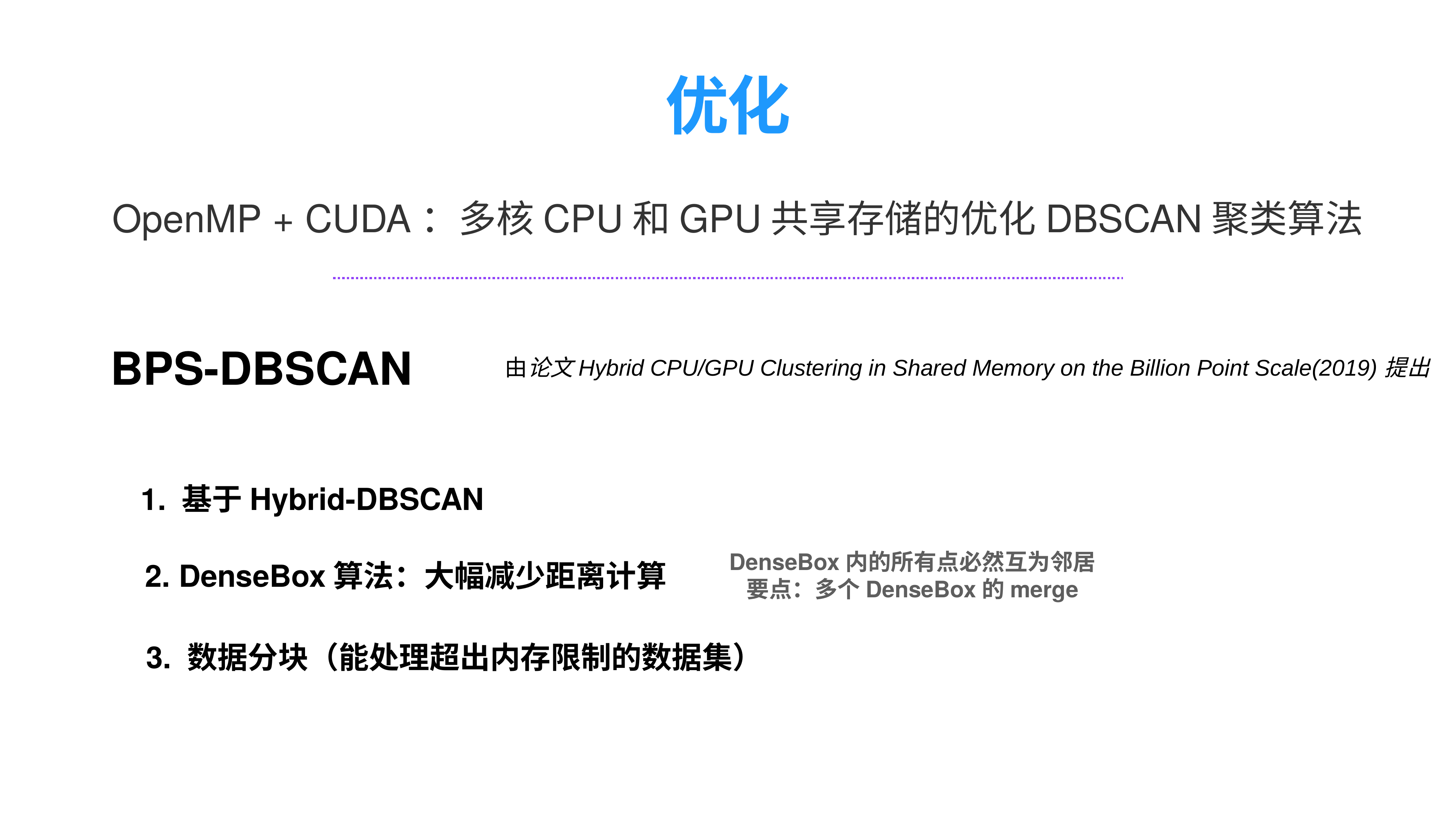

优化
OpenMP + CUDA：多核CPU和GPU共享存储的优化DBSCAN聚类算法

BPS-DBSCAN
由论文Hybrid CPU/GPU Clustering in Shared Memory on the Billion Point Scale(2019)提出
1. 基于Hybrid-DBSCAN
DenseBox内的所有点必然互为邻居
要点：多个DenseBox的merge
2. DenseBox算法：大幅减少距离计算
3. 数据分块（能处理超出内存限制的数据集）